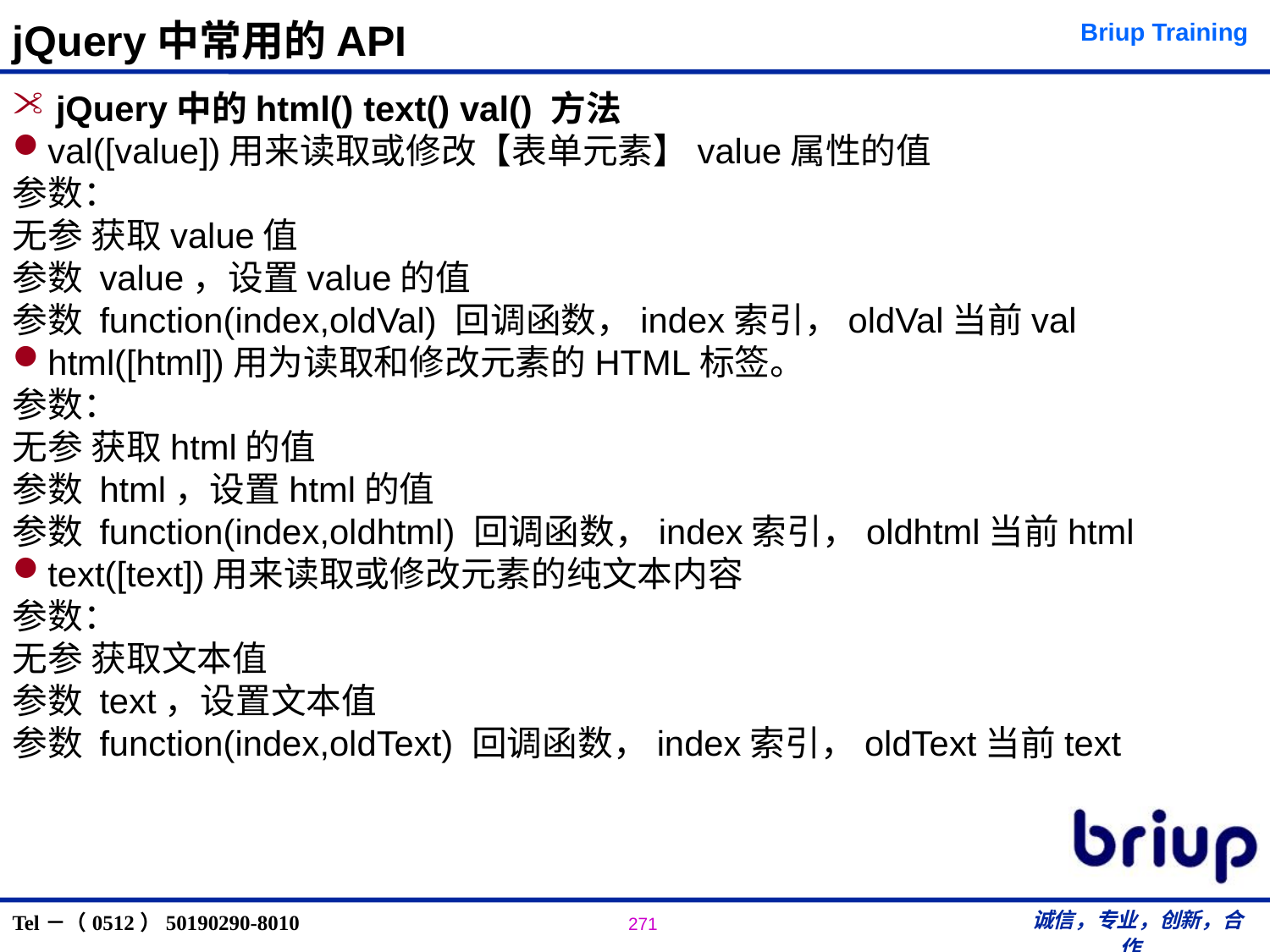

# jQuery中常用的API

 jQuery中的html() text() val() 方法
val([value])用来读取或修改【表单元素】value属性的值
参数：
无参 获取value值
参数 value，设置value的值
参数 function(index,oldVal) 回调函数，index索引，oldVal当前val
html([html])用为读取和修改元素的HTML标签。
参数：
无参 获取html的值
参数 html，设置html的值
参数 function(index,oldhtml) 回调函数，index索引，oldhtml当前html
text([text])用来读取或修改元素的纯文本内容
参数：
无参 获取文本值
参数 text，设置文本值
参数 function(index,oldText) 回调函数，index索引，oldText当前text